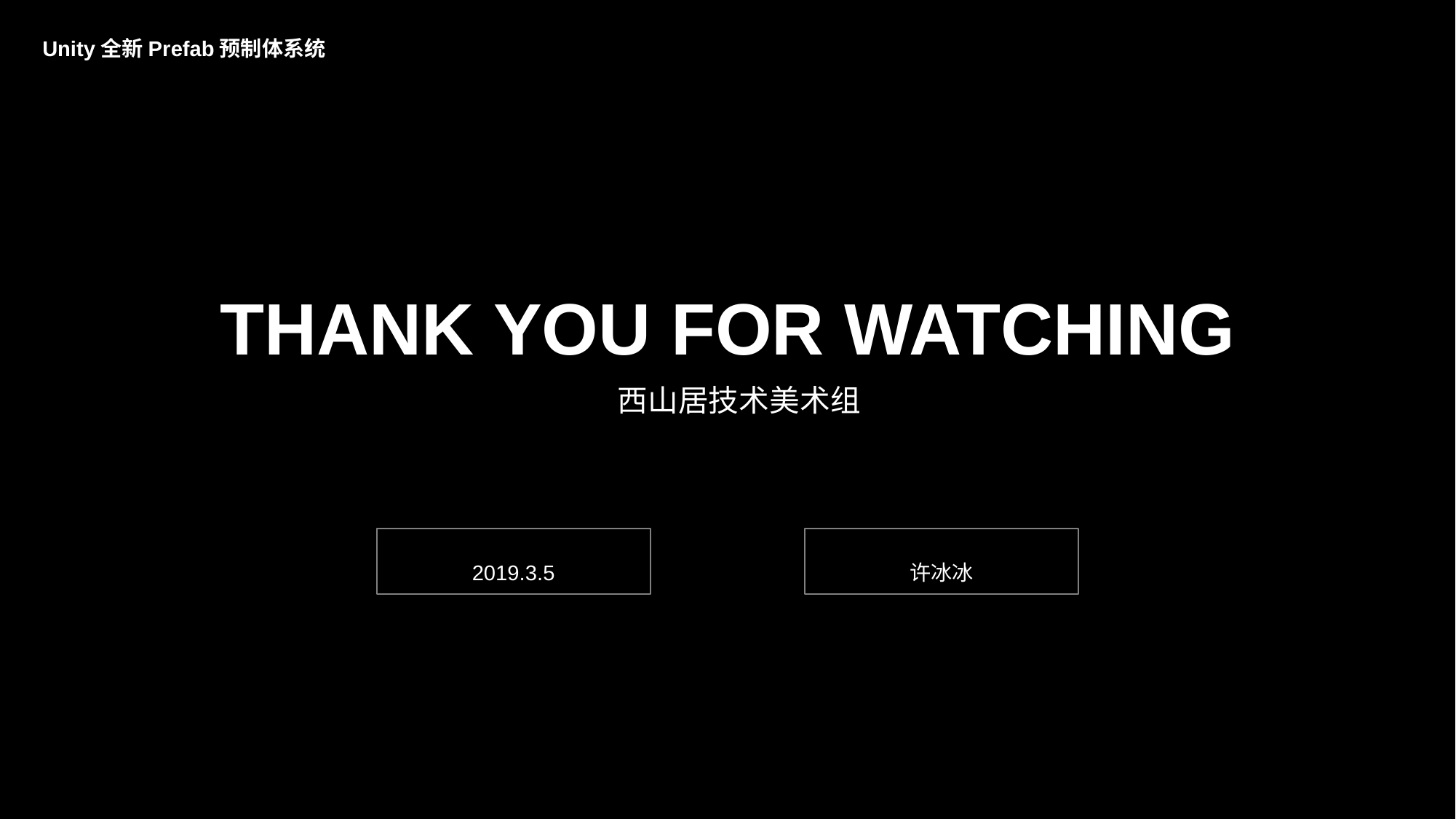

Unity全新Prefab预制体系统
THANK YOU FOR WATCHING
西山居技术美术组

许冰冰

2019.3.5